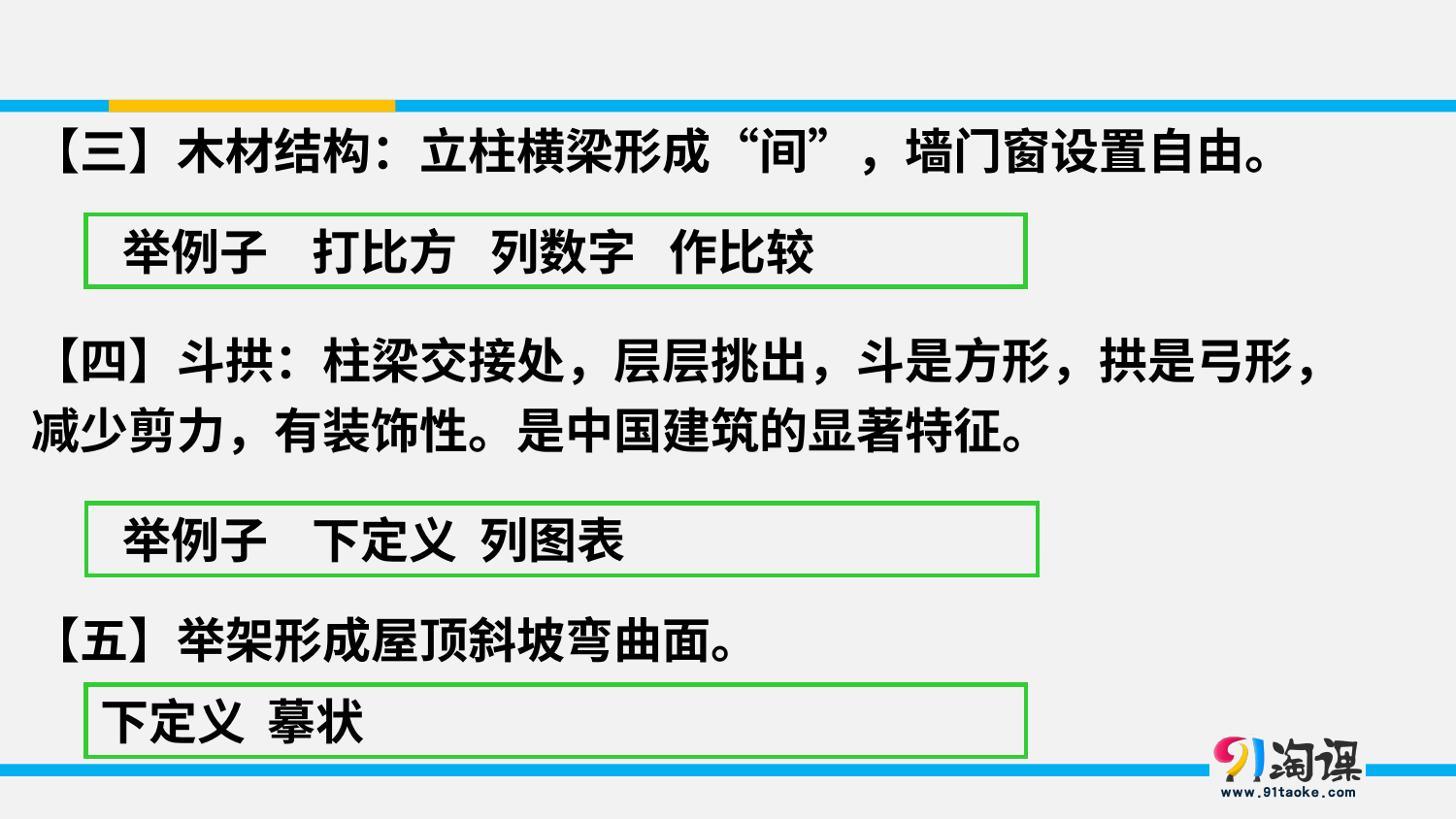

【三】木材结构：立柱横梁形成“间”，墙门窗设置自由。

【四】斗拱：柱梁交接处，层层挑出，斗是方形，拱是弓形，减少剪力，有装饰性。是中国建筑的显著特征。

【五】举架形成屋顶斜坡弯曲面。

 举例子    打比方   列数字   作比较
 举例子    下定义  列图表
下定义  摹状